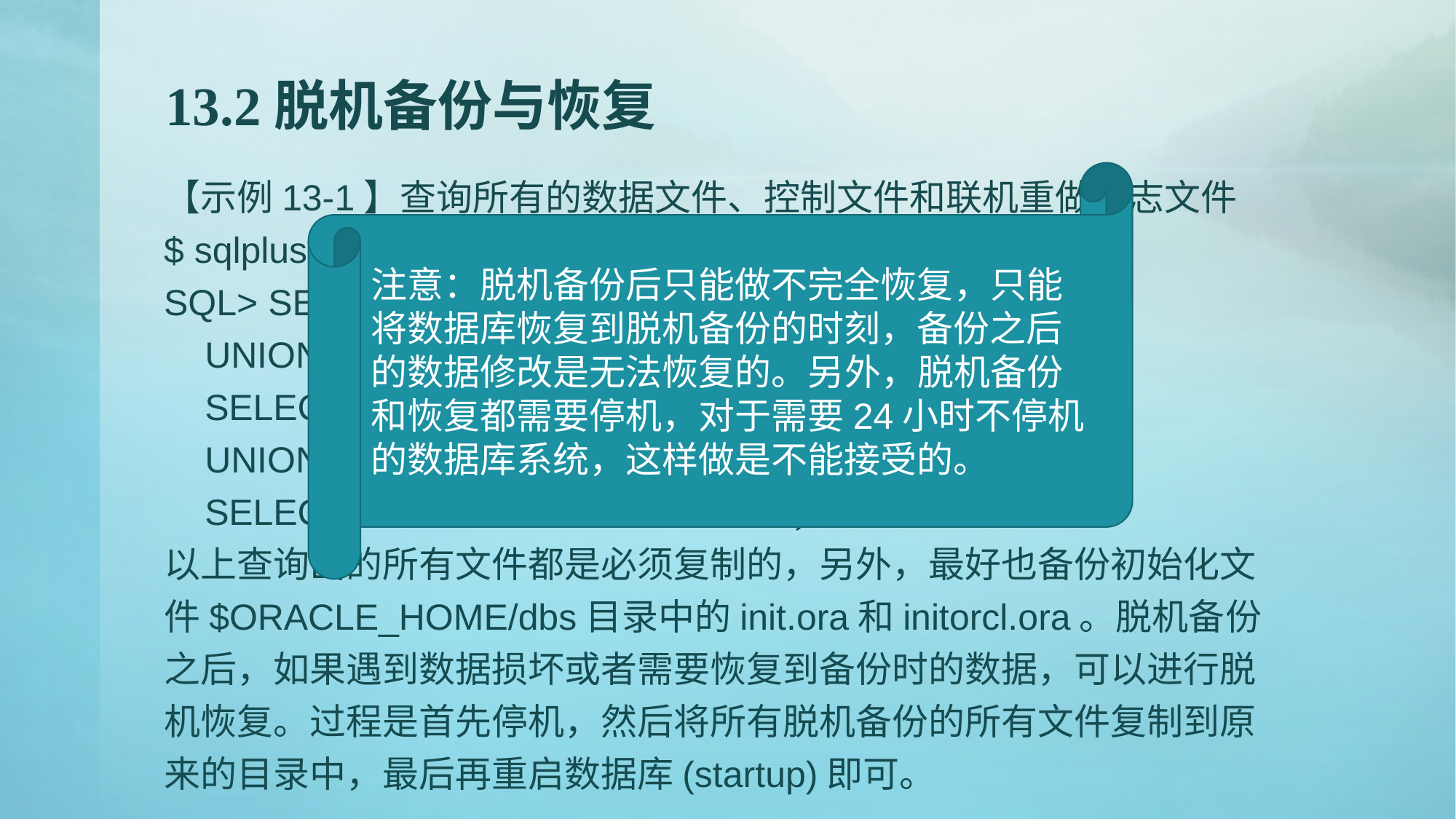

# 13.2脱机备份与恢复
【示例13-1】查询所有的数据文件、控制文件和联机重做日志文件
$ sqlplus / as sysdba
SQL> SELECT NAME FROM v$datafile
    UNION ALL
    SELECT MEMBER as NAME FROM v$logfile
    UNION ALL
    SELECT NAME FROM v$controlfile；
以上查询出的所有文件都是必须复制的，另外，最好也备份初始化文件$ORACLE_HOME/dbs目录中的init.ora和initorcl.ora。脱机备份之后，如果遇到数据损坏或者需要恢复到备份时的数据，可以进行脱机恢复。过程是首先停机，然后将所有脱机备份的所有文件复制到原来的目录中，最后再重启数据库(startup)即可。
注意：脱机备份后只能做不完全恢复，只能将数据库恢复到脱机备份的时刻，备份之后的数据修改是无法恢复的。另外，脱机备份和恢复都需要停机，对于需要24小时不停机的数据库系统，这样做是不能接受的。